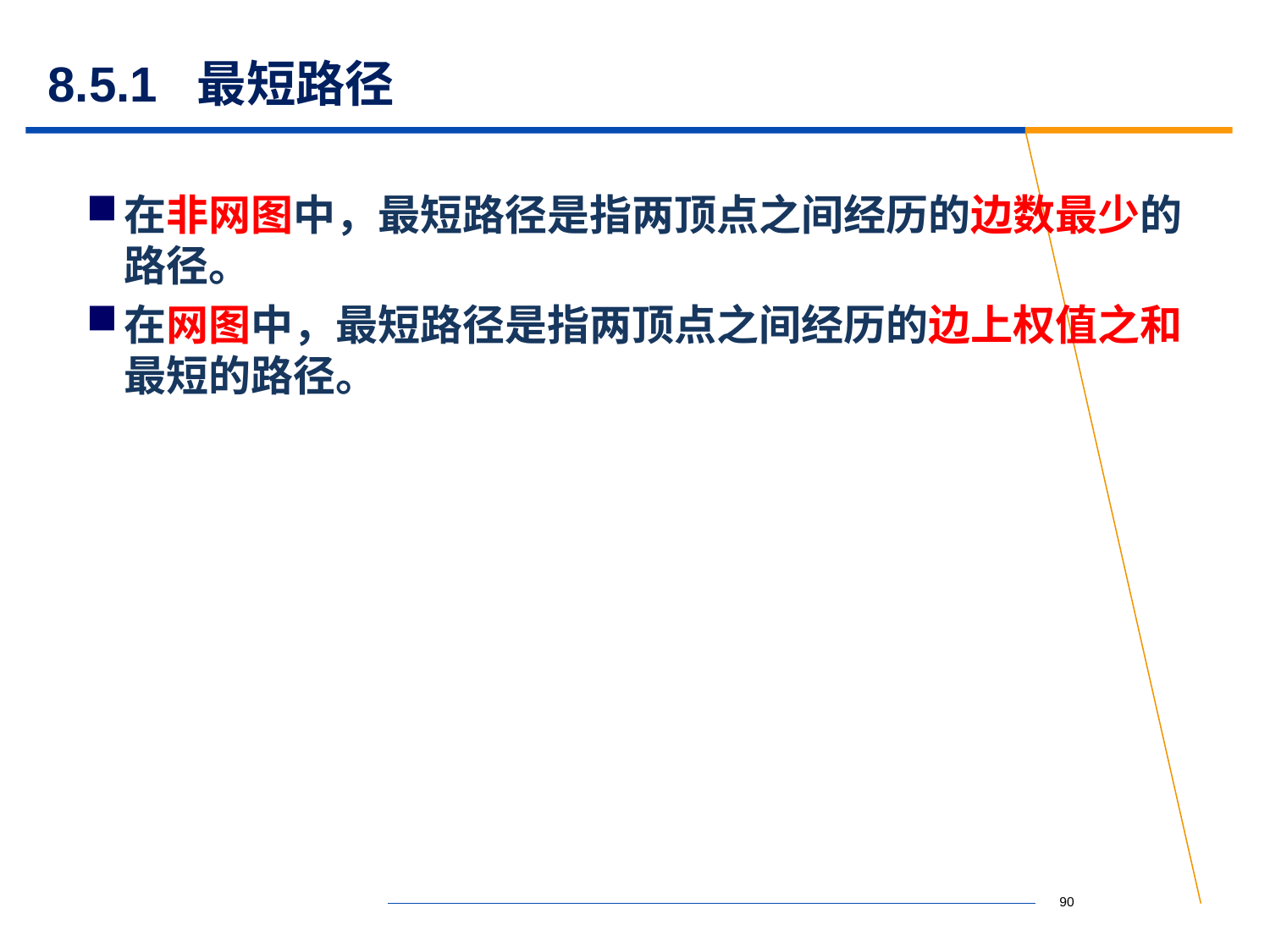

# 8.5.1  最短路径
在非网图中，最短路径是指两顶点之间经历的边数最少的路径。
在网图中，最短路径是指两顶点之间经历的边上权值之和最短的路径。